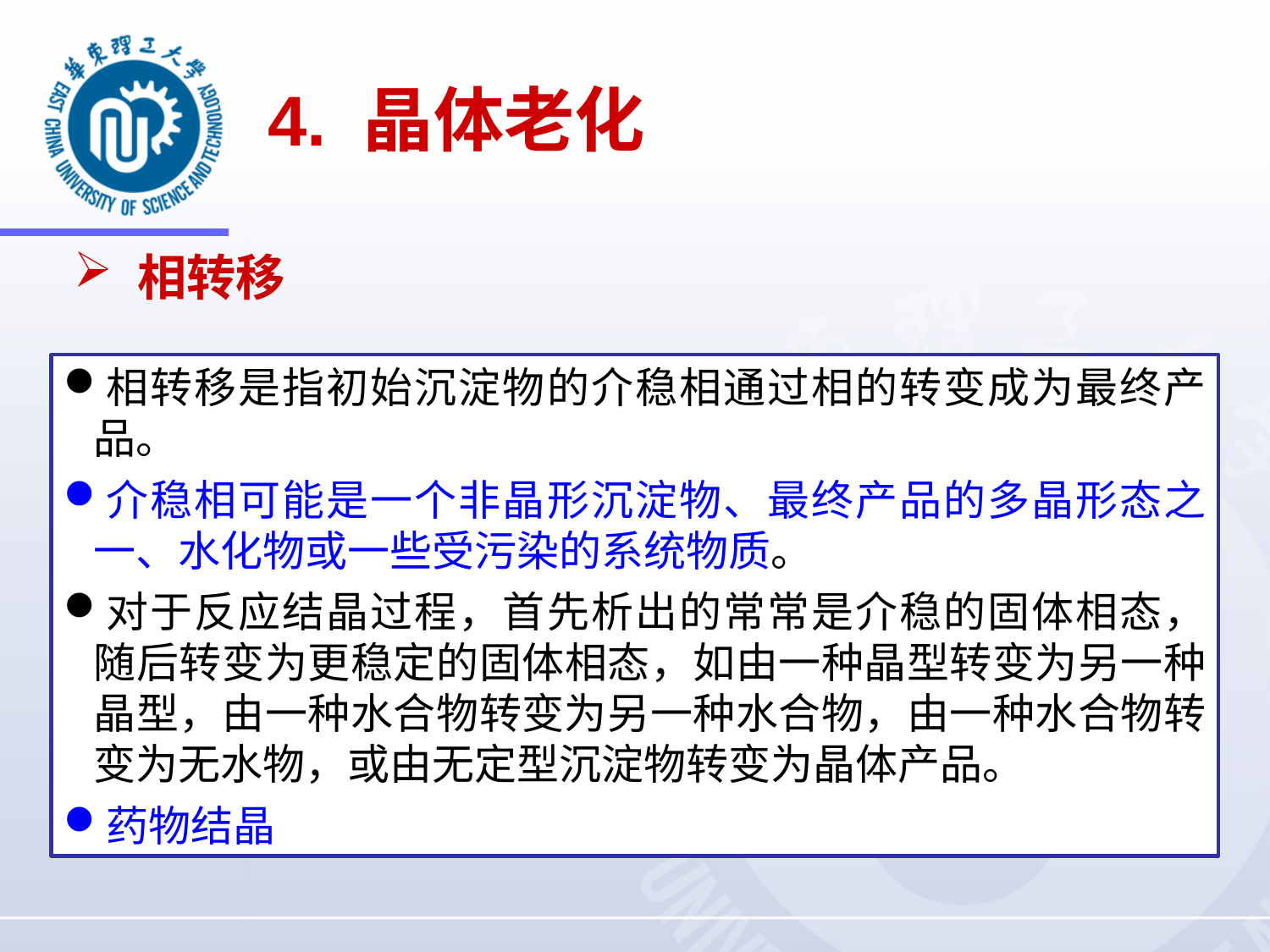

# 4. 晶体老化
相转移
相转移是指初始沉淀物的介稳相通过相的转变成为最终产品。
介稳相可能是一个非晶形沉淀物、最终产品的多晶形态之一、水化物或一些受污染的系统物质。
对于反应结晶过程，首先析出的常常是介稳的固体相态，随后转变为更稳定的固体相态，如由一种晶型转变为另一种晶型，由一种水合物转变为另一种水合物，由一种水合物转变为无水物，或由无定型沉淀物转变为晶体产品。
药物结晶